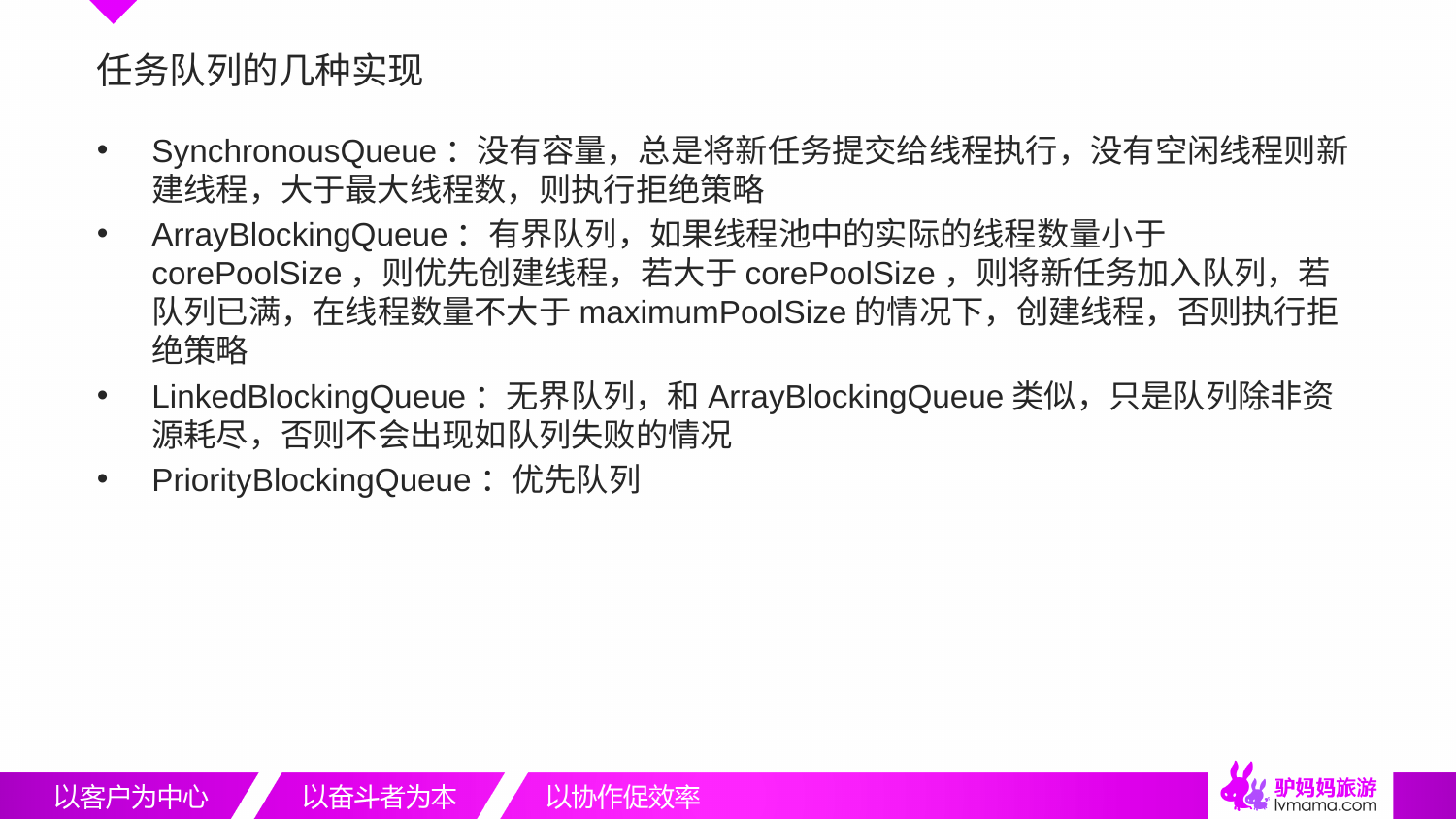

# 任务队列的几种实现
SynchronousQueue：没有容量，总是将新任务提交给线程执行，没有空闲线程则新建线程，大于最大线程数，则执行拒绝策略
ArrayBlockingQueue：有界队列，如果线程池中的实际的线程数量小于corePoolSize，则优先创建线程，若大于corePoolSize，则将新任务加入队列，若队列已满，在线程数量不大于maximumPoolSize的情况下，创建线程，否则执行拒绝策略
LinkedBlockingQueue：无界队列，和ArrayBlockingQueue类似，只是队列除非资源耗尽，否则不会出现如队列失败的情况
PriorityBlockingQueue：优先队列